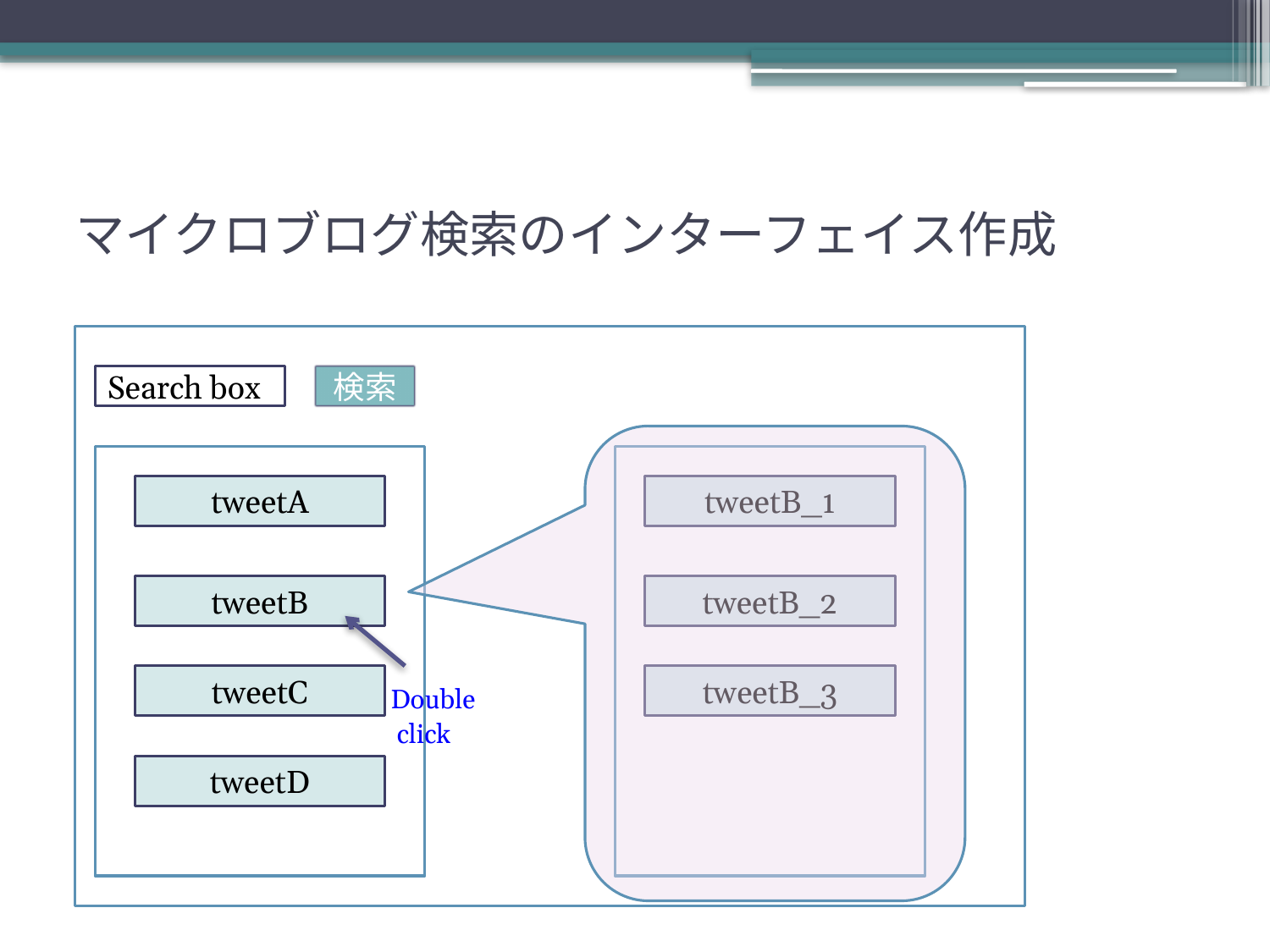

# マイクロブログ検索のインターフェイス作成

Search box
検索

tweetA
tweetB
tweetC
tweetD

tweetB_1
tweetB_2
tweetB_3

Double
 click